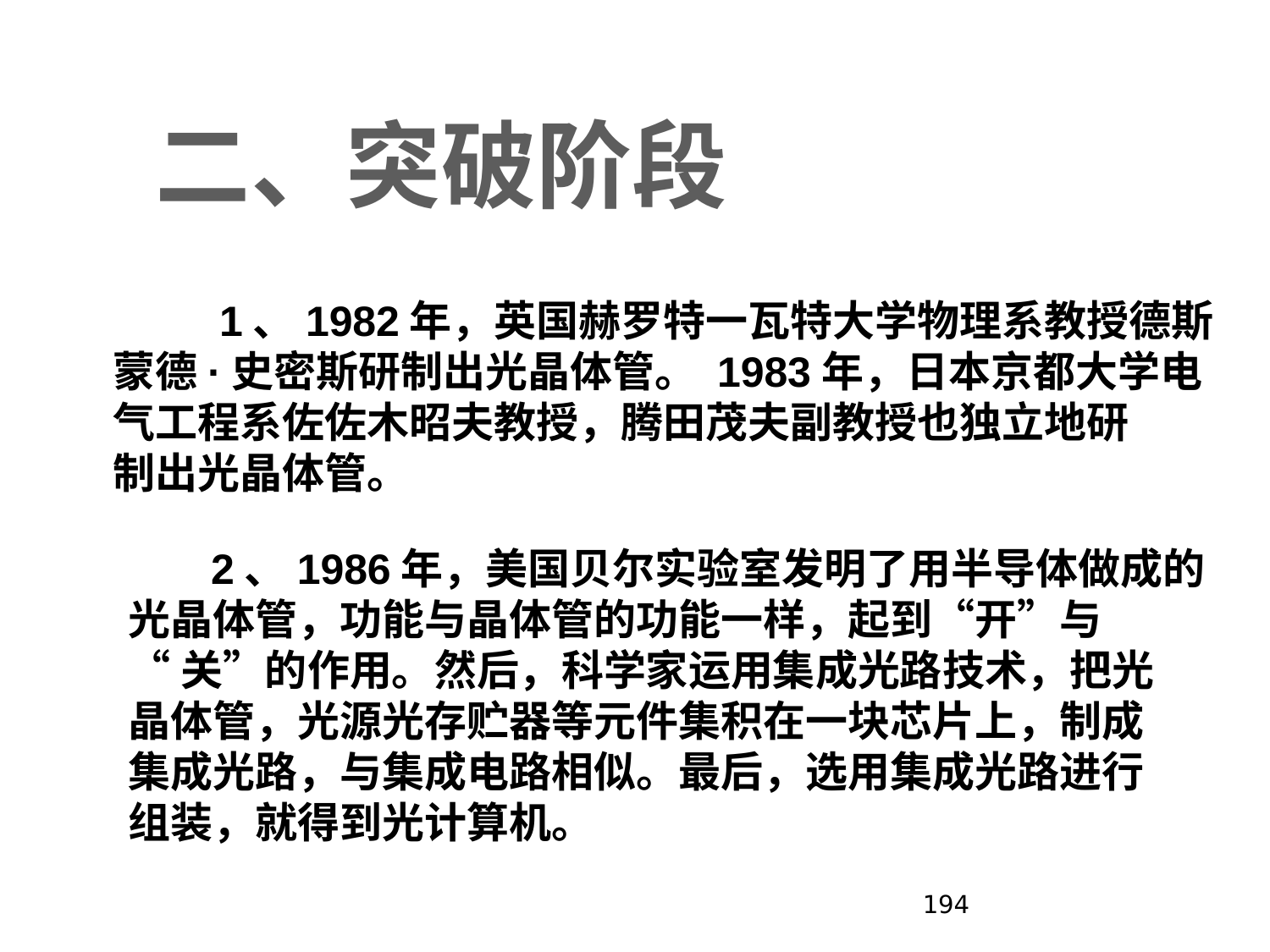

二、突破阶段
         1、1982年，英国赫罗特一瓦特大学物理系教授德斯
蒙德·史密斯研制出光晶体管。 1983年，日本京都大学电
气工程系佐佐木昭夫教授，腾田茂夫副教授也独立地研
制出光晶体管。
       2、1986年，美国贝尔实验室发明了用半导体做成的
光晶体管，功能与晶体管的功能一样，起到“开”与
“关”的作用。然后，科学家运用集成光路技术，把光
晶体管，光源光存贮器等元件集积在一块芯片上，制成
集成光路，与集成电路相似。最后，选用集成光路进行
组装，就得到光计算机。
194